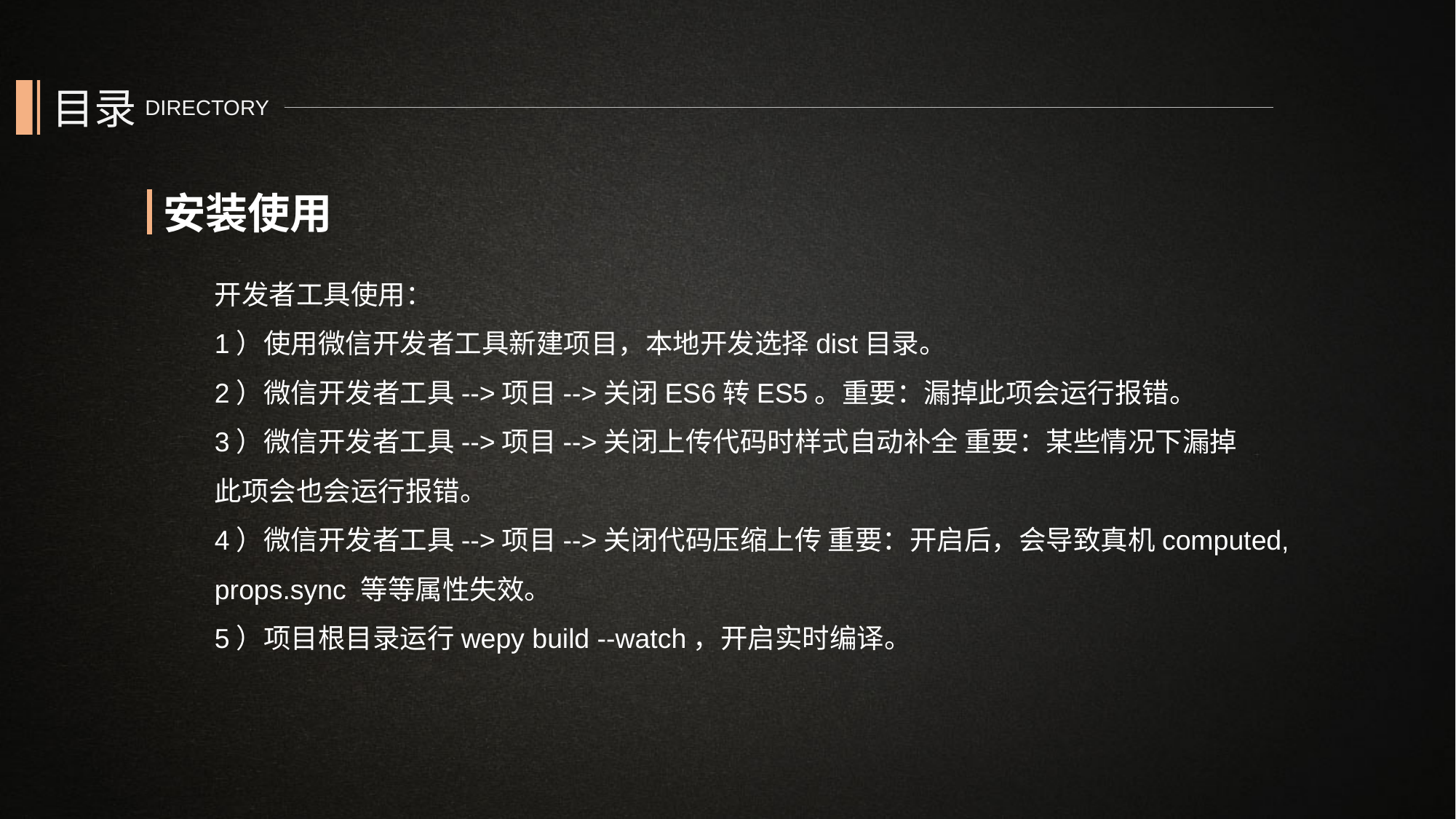

目录
DIRECTORY

安装使用

开发者工具使用：
1）使用微信开发者工具新建项目，本地开发选择dist目录。
2）微信开发者工具-->项目-->关闭ES6转ES5。重要：漏掉此项会运行报错。
3）微信开发者工具-->项目-->关闭上传代码时样式自动补全 重要：某些情况下漏掉
此项会也会运行报错。
4）微信开发者工具-->项目-->关闭代码压缩上传 重要：开启后，会导致真机computed,
props.sync 等等属性失效。
5）项目根目录运行wepy build --watch，开启实时编译。